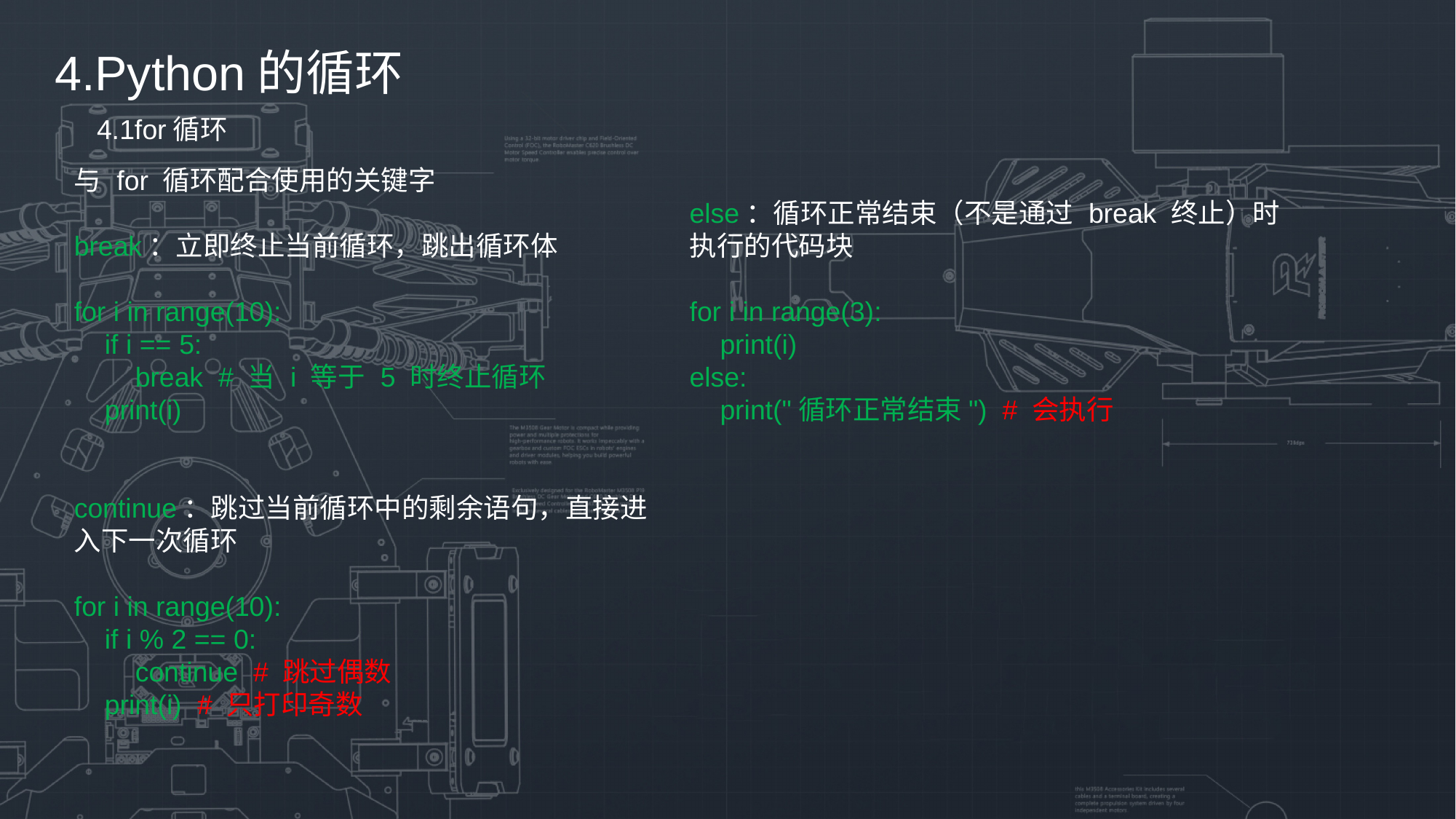

4.Python的循环
4.1for循环
与 for 循环配合使用的关键字

break：立即终止当前循环，跳出循环体

for i in range(10):
    if i == 5:
        break  # 当 i 等于 5 时终止循环
    print(i)

continue：跳过当前循环中的剩余语句，直接进入下一次循环

for i in range(10):
    if i % 2 == 0:
        continue  # 跳过偶数
    print(i)  # 只打印奇数

else：循环正常结束（不是通过 break 终止）时执行的代码块

for i in range(3):
    print(i)
else:
    print("循环正常结束")  # 会执行